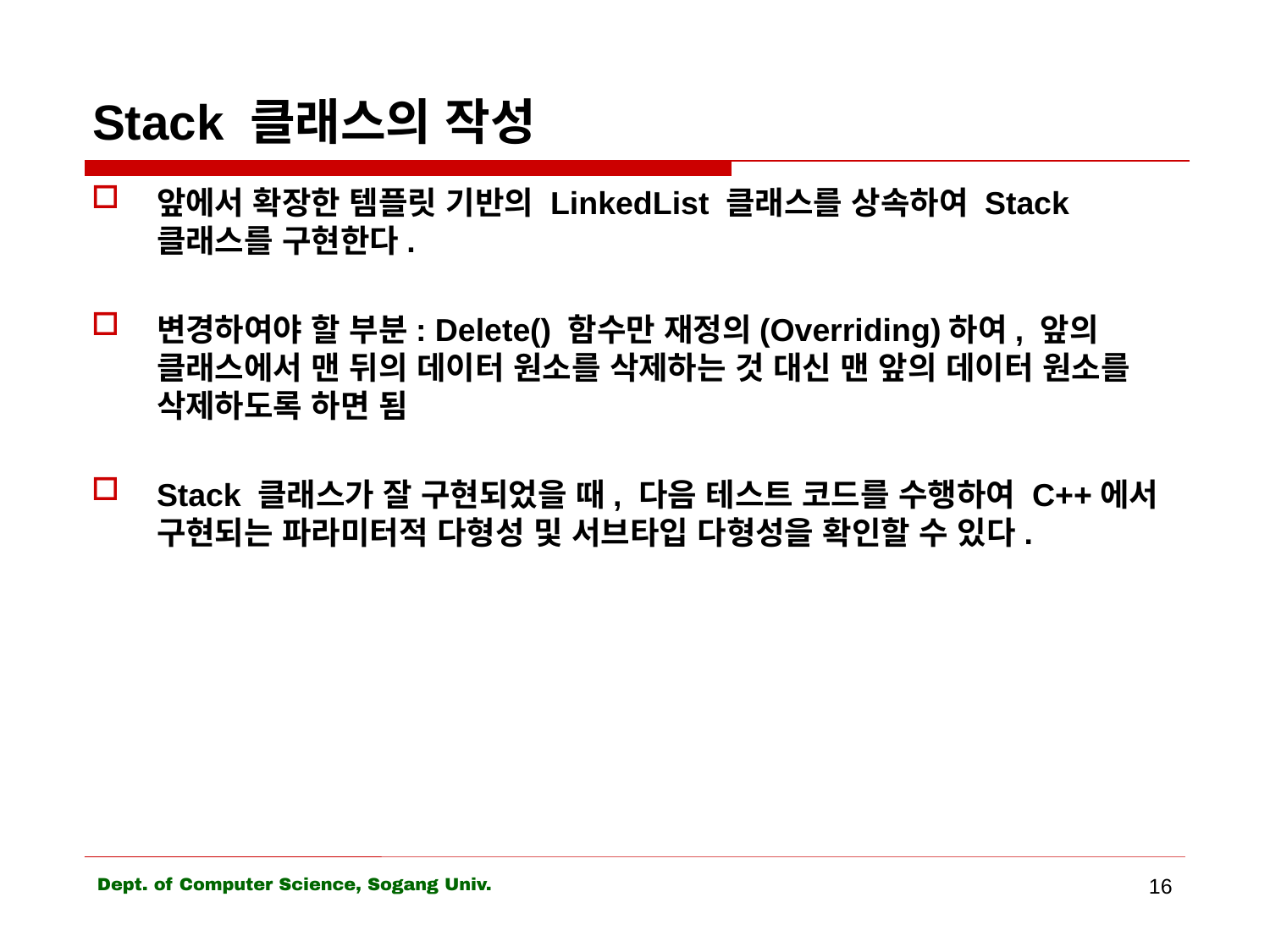

# Stack 클래스의 작성
앞에서 확장한 템플릿 기반의 LinkedList 클래스를 상속하여 Stack 클래스를 구현한다.

변경하여야 할 부분: Delete() 함수만 재정의(Overriding)하여, 앞의 클래스에서 맨 뒤의 데이터 원소를 삭제하는 것 대신 맨 앞의 데이터 원소를 삭제하도록 하면 됨

Stack 클래스가 잘 구현되었을 때, 다음 테스트 코드를 수행하여 C++에서 구현되는 파라미터적 다형성 및 서브타입 다형성을 확인할 수 있다.
Dept. of Computer Science, Sogang Univ.
16